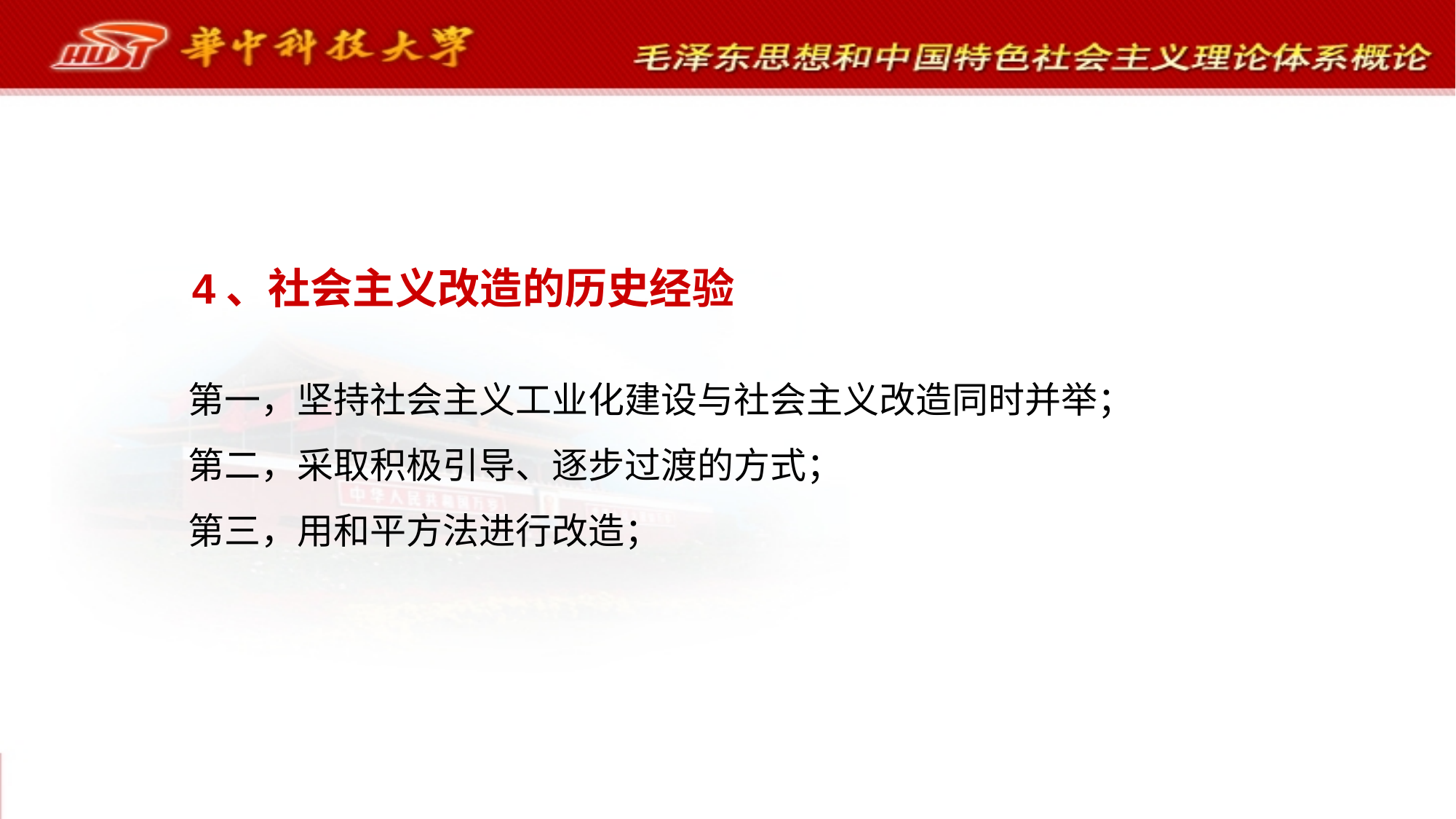

# 4、社会主义改造的历史经验
第一，坚持社会主义工业化建设与社会主义改造同时并举；
第二，采取积极引导、逐步过渡的方式；
第三，用和平方法进行改造；